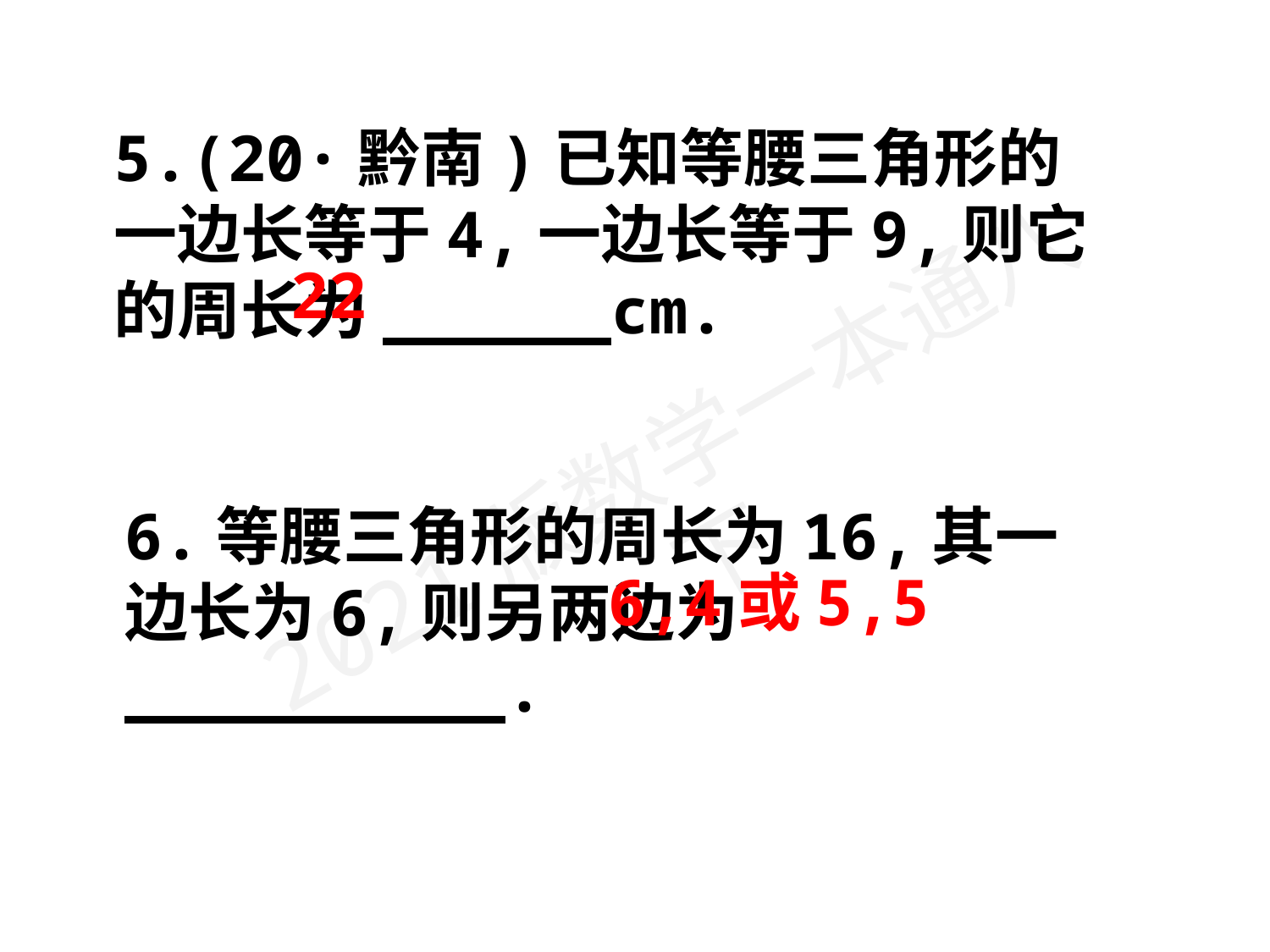

5.(20·黔南)已知等腰三角形的一边长等于4,一边长等于9,则它的周长为______cm.
 22
6.等腰三角形的周长为16,其一边长为6,则另两边为__________.
 6,4或5,5